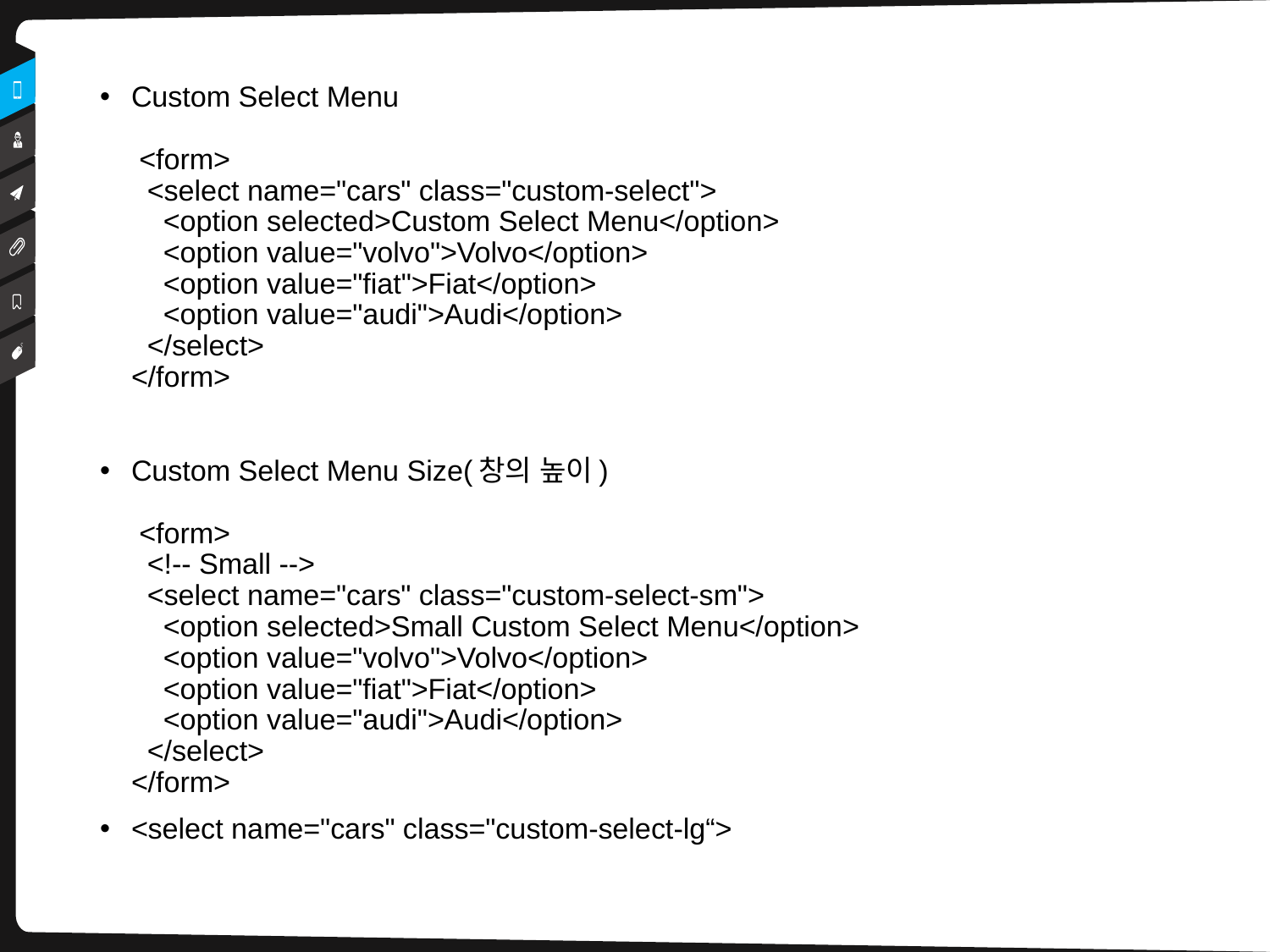

Custom Select Menu
 <form>
  <select name="cars" class="custom-select">
    <option selected>Custom Select Menu</option>
    <option value="volvo">Volvo</option>
    <option value="fiat">Fiat</option>
    <option value="audi">Audi</option>
  </select>
</form>

Custom Select Menu Size(창의 높이)
 <form>
  <!-- Small -->
  <select name="cars" class="custom-select-sm">
    <option selected>Small Custom Select Menu</option>
    <option value="volvo">Volvo</option>
    <option value="fiat">Fiat</option>
    <option value="audi">Audi</option>
  </select>
</form>
<select name="cars" class="custom-select-lg“>